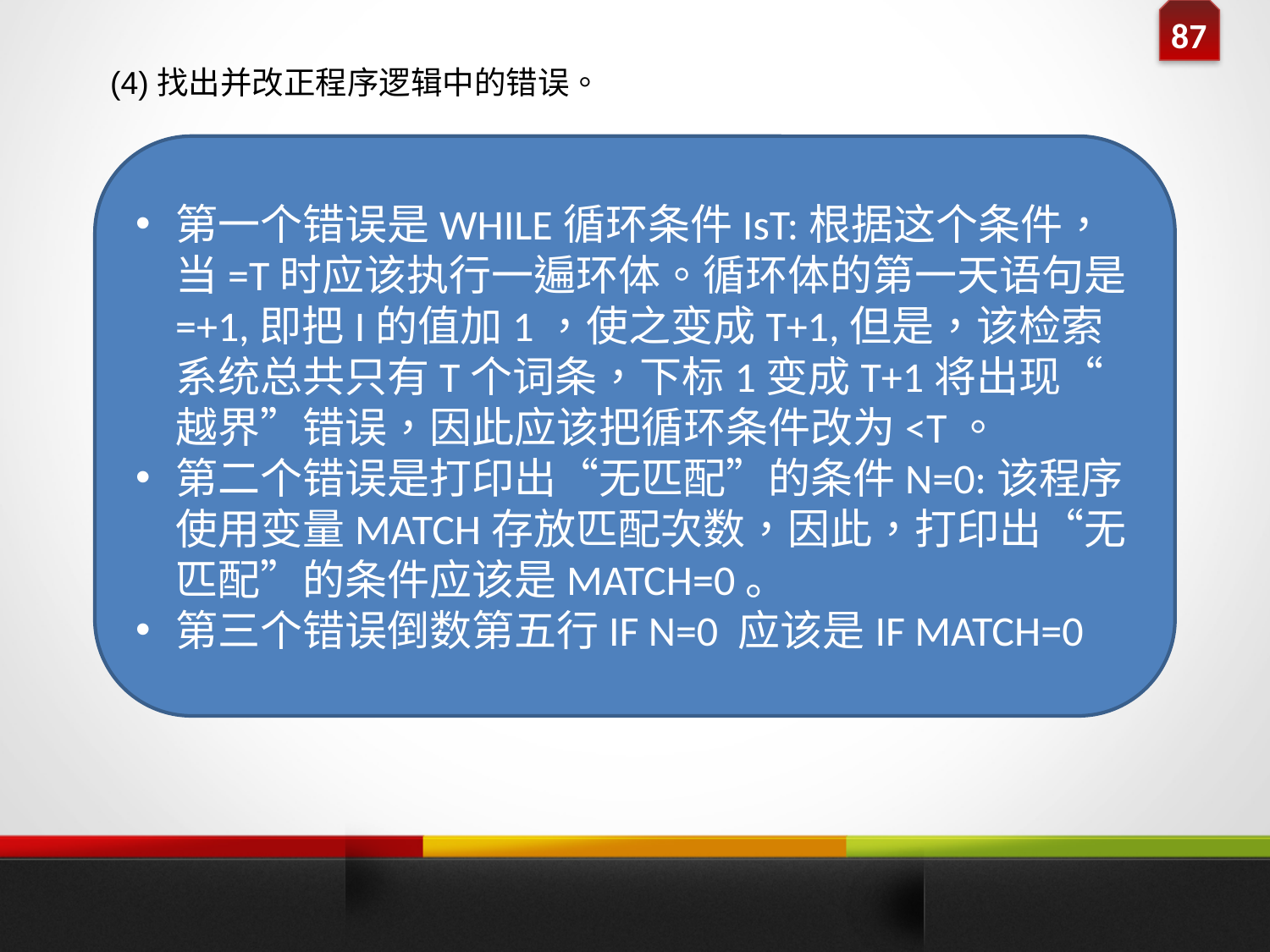

(4)找出并改正程序逻辑中的错误。
第一个错误是WHILE循环条件IsT:根据这个条件，当=T时应该执行一遍环体。循环体的第一天语句是=+1,即把I的值加1，使之变成T+1,但是，该检索系统总共只有T个词条，下标1变成T+1将出现“越界”错误，因此应该把循环条件改为<T。
第二个错误是打印出“无匹配”的条件N=0:该程序使用变量MATCH存放匹配次数，因此，打印出“无匹配”的条件应该是MATCH=0。
第三个错误倒数第五行IF N=0 应该是IF MATCH=0